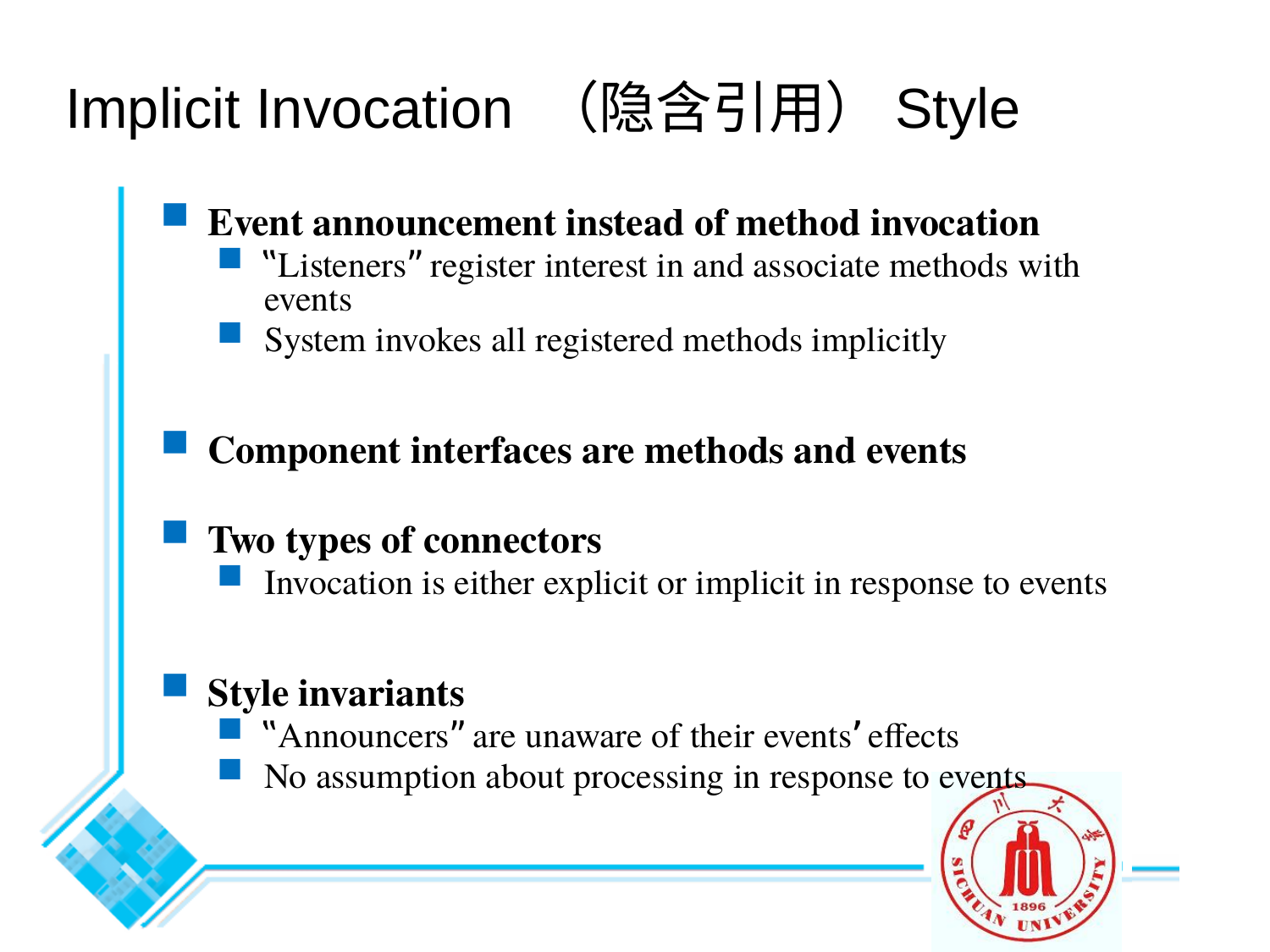

Implicit Invocation （隐含引用）Style
Event announcement instead of method invocation
“Listeners” register interest in and associate methods with events
System invokes all registered methods implicitly

Component interfaces are methods and events

Two types of connectors
Invocation is either explicit or implicit in response to events

Style invariants
“Announcers” are unaware of their events’ effects
No assumption about processing in response to events